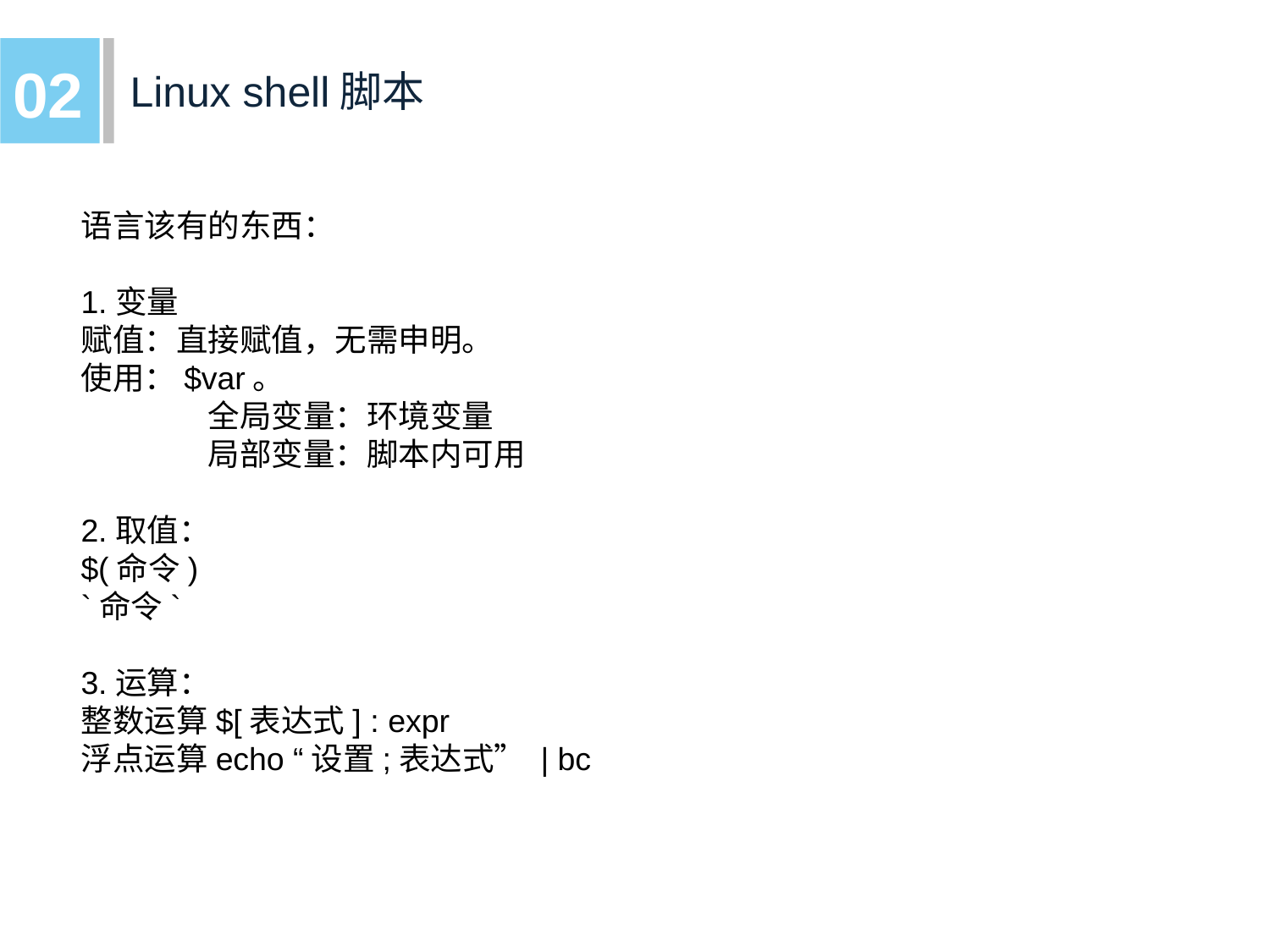

02
Linux shell脚本
语言该有的东西：

1.变量
赋值：直接赋值，无需申明。
使用：$var。
	全局变量：环境变量
	局部变量：脚本内可用

2.取值：
$(命令)
`命令`

3.运算：
整数运算$[表达式] : expr
浮点运算echo “设置;表达式” | bc